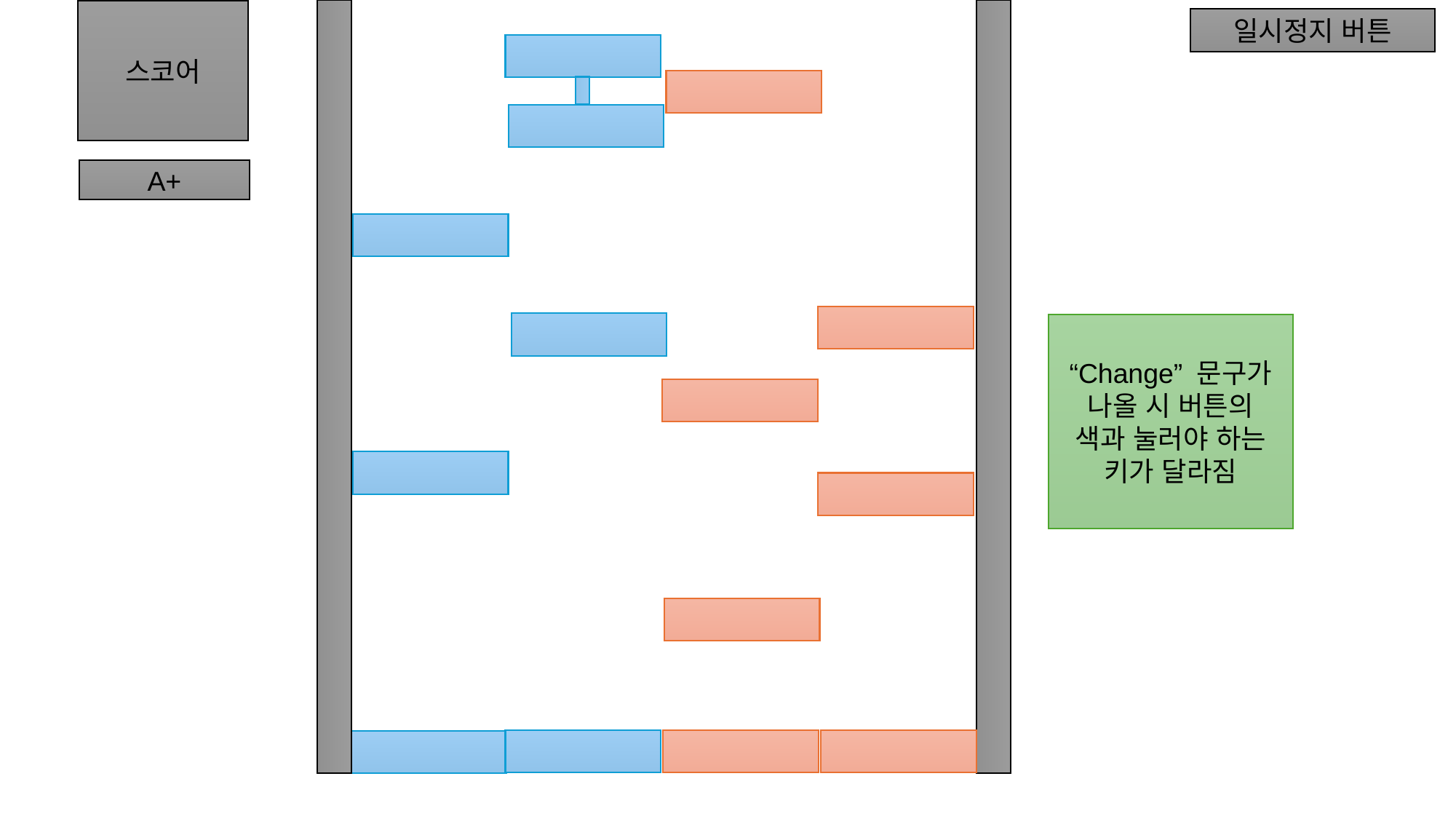

스코어
일시정지 버튼

A+

“Change” 문구가 나올 시 버튼의 색과 눌러야 하는 키가 달라짐